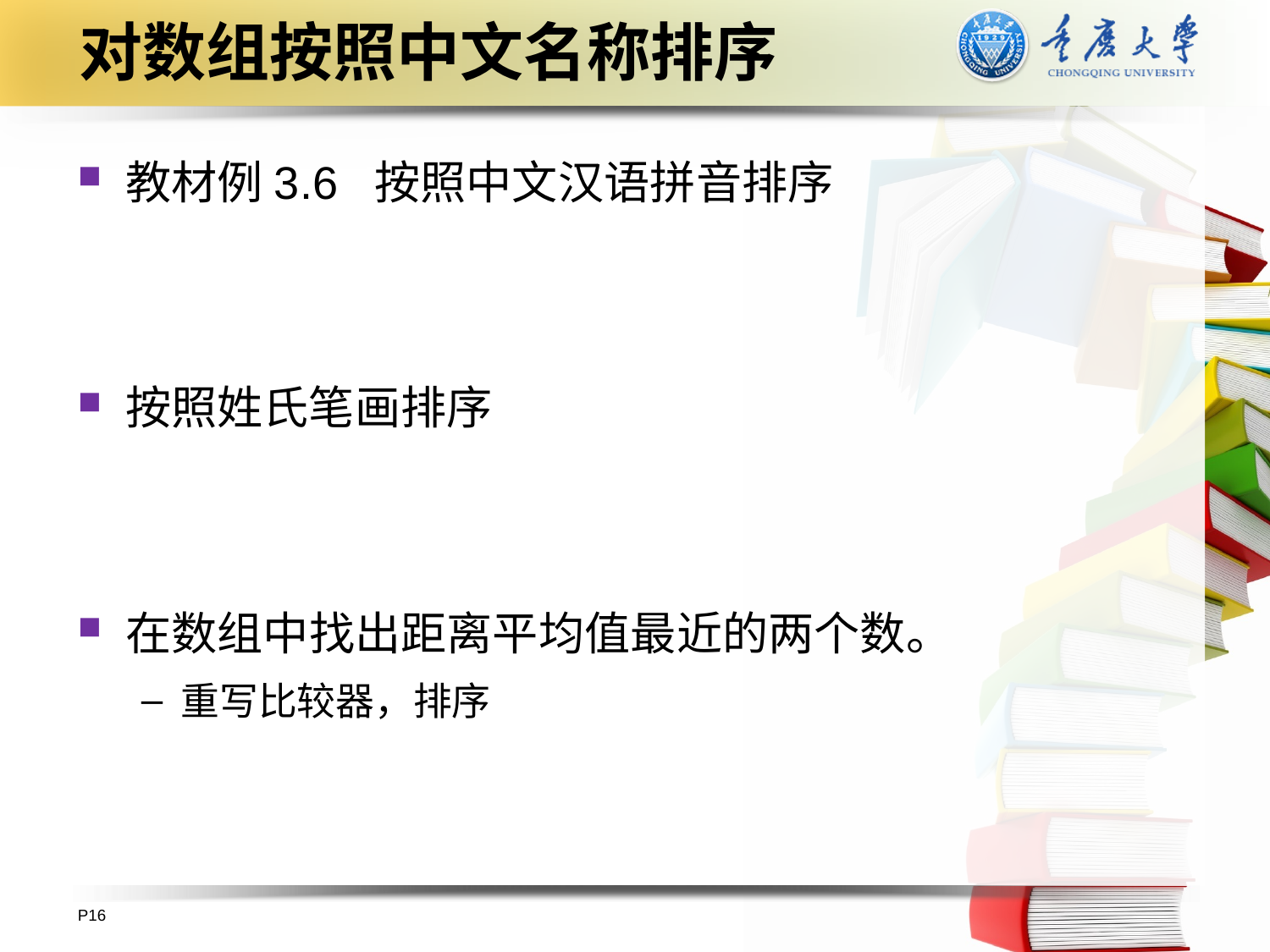

# 对数组按照中文名称排序
教材例3.6  按照中文汉语拼音排序

按照姓氏笔画排序

在数组中找出距离平均值最近的两个数。
重写比较器，排序
P16